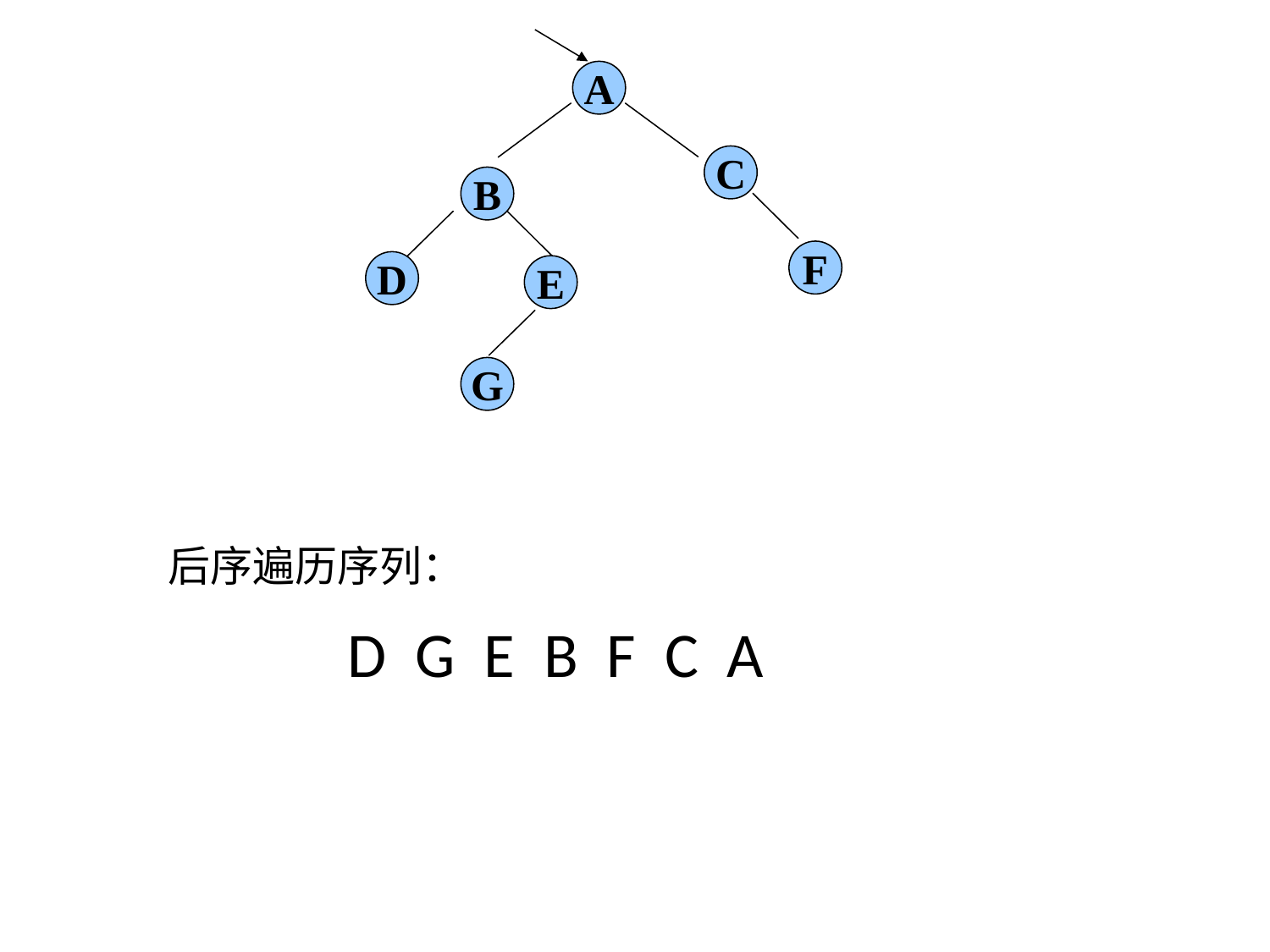

A

C
B

F
D
E

G
后序遍历序列：
D  G  E  B  F  C  A